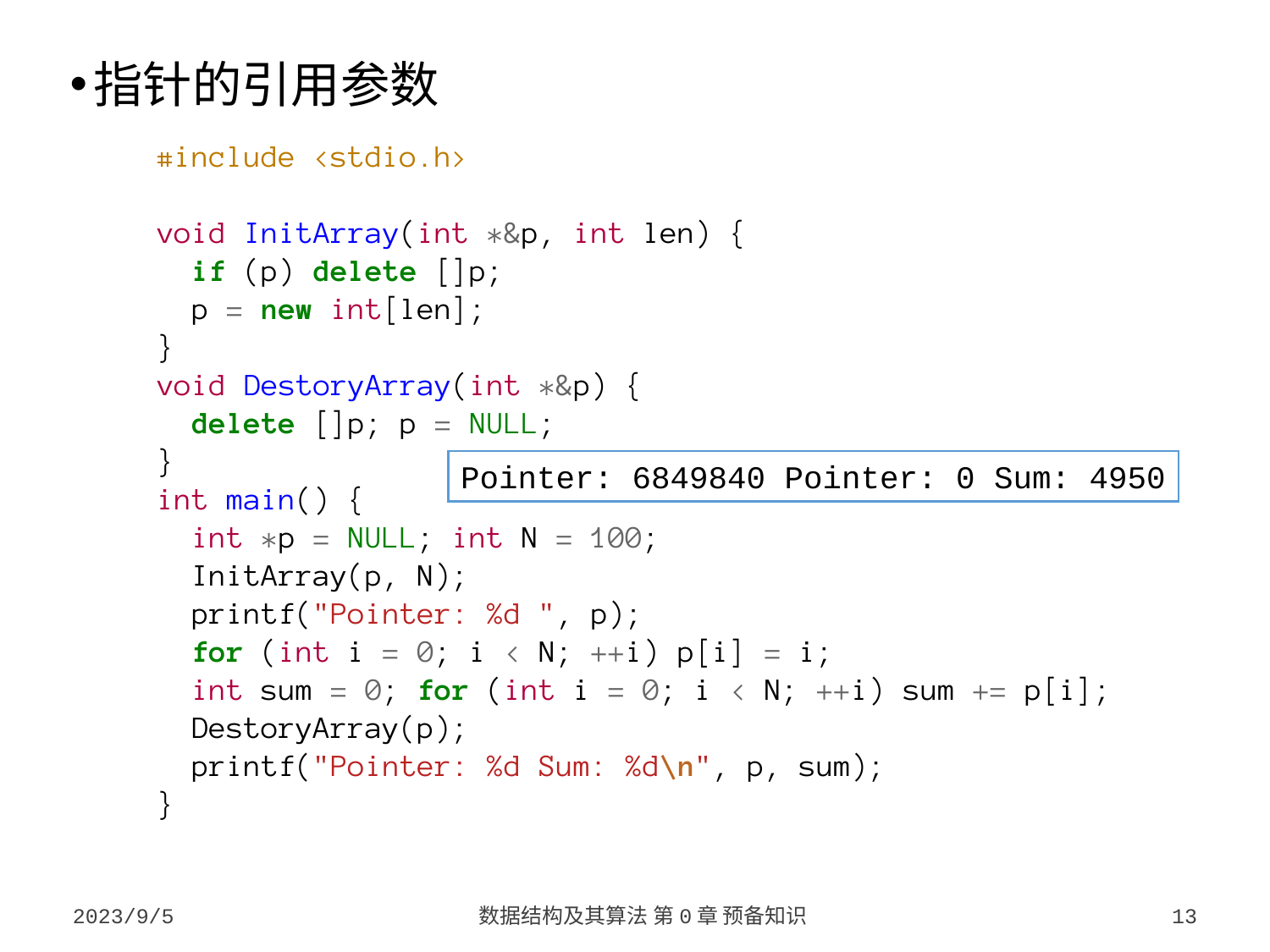

指针的引用参数
#include <stdio.h>

void InitArray(int *&p, int len) {
  if (p) delete []p;
  p = new int[len];
}
void DestoryArray(int *&p) {
  delete []p; p = NULL;
}
int main() {
  int *p = NULL; int N = 100;
  InitArray(p, N);
  printf("Pointer: %d ", p);
  for (int i = 0; i < N; ++i) p[i] = i;
  int sum = 0; for (int i = 0; i < N; ++i) sum += p[i];
  DestoryArray(p);
  printf("Pointer: %d Sum: %d\n", p, sum);
}
Pointer: 6849840 Pointer: 0 Sum: 4950
2023/9/5
数据结构及其算法 第0章 预备知识
13